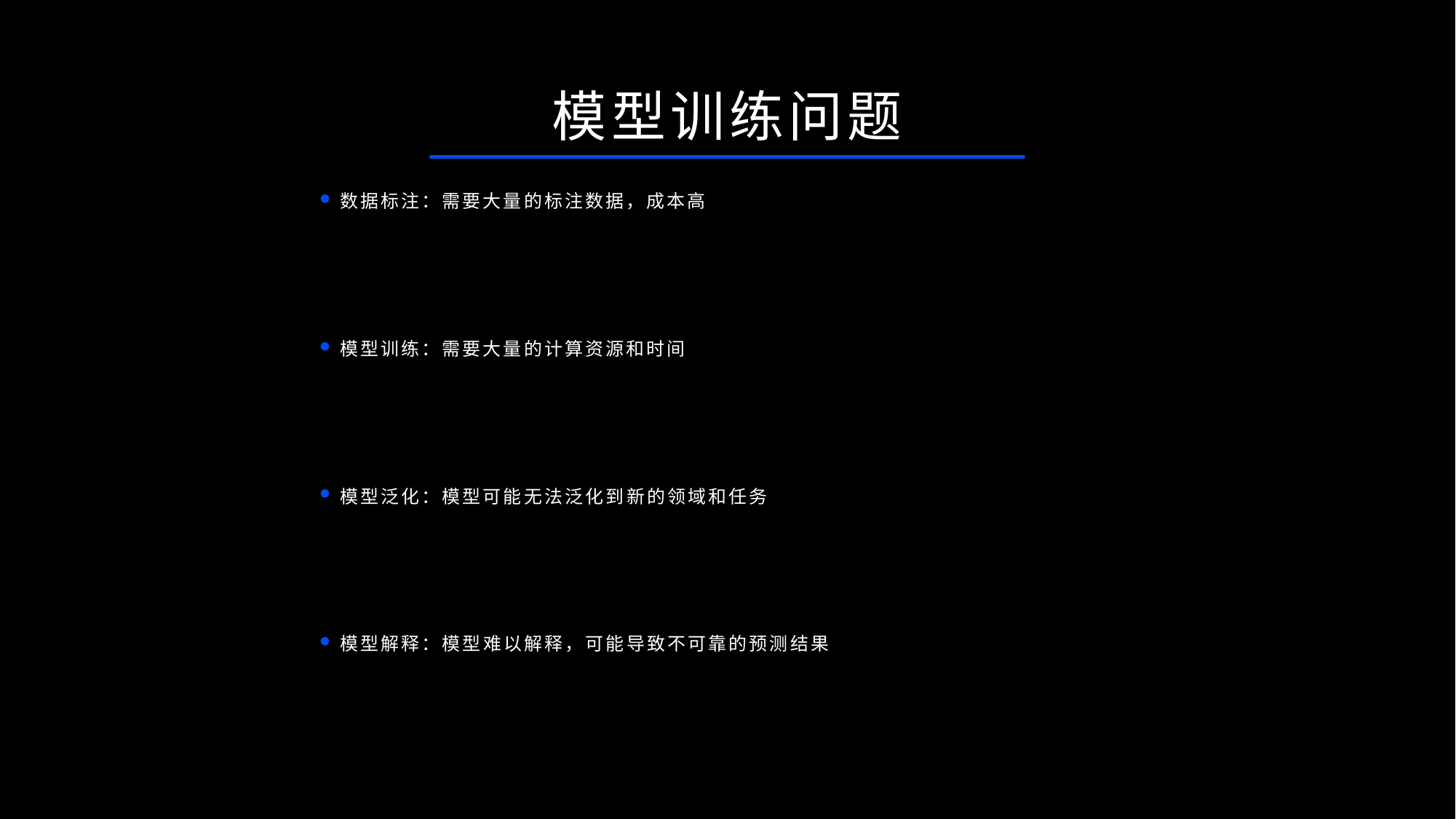

模型训练问题
数据标注：需要大量的标注数据，成本高
模型训练：需要大量的计算资源和时间
模型泛化：模型可能无法泛化到新的领域和任务
模型解释：模型难以解释，可能导致不可靠的预测结果